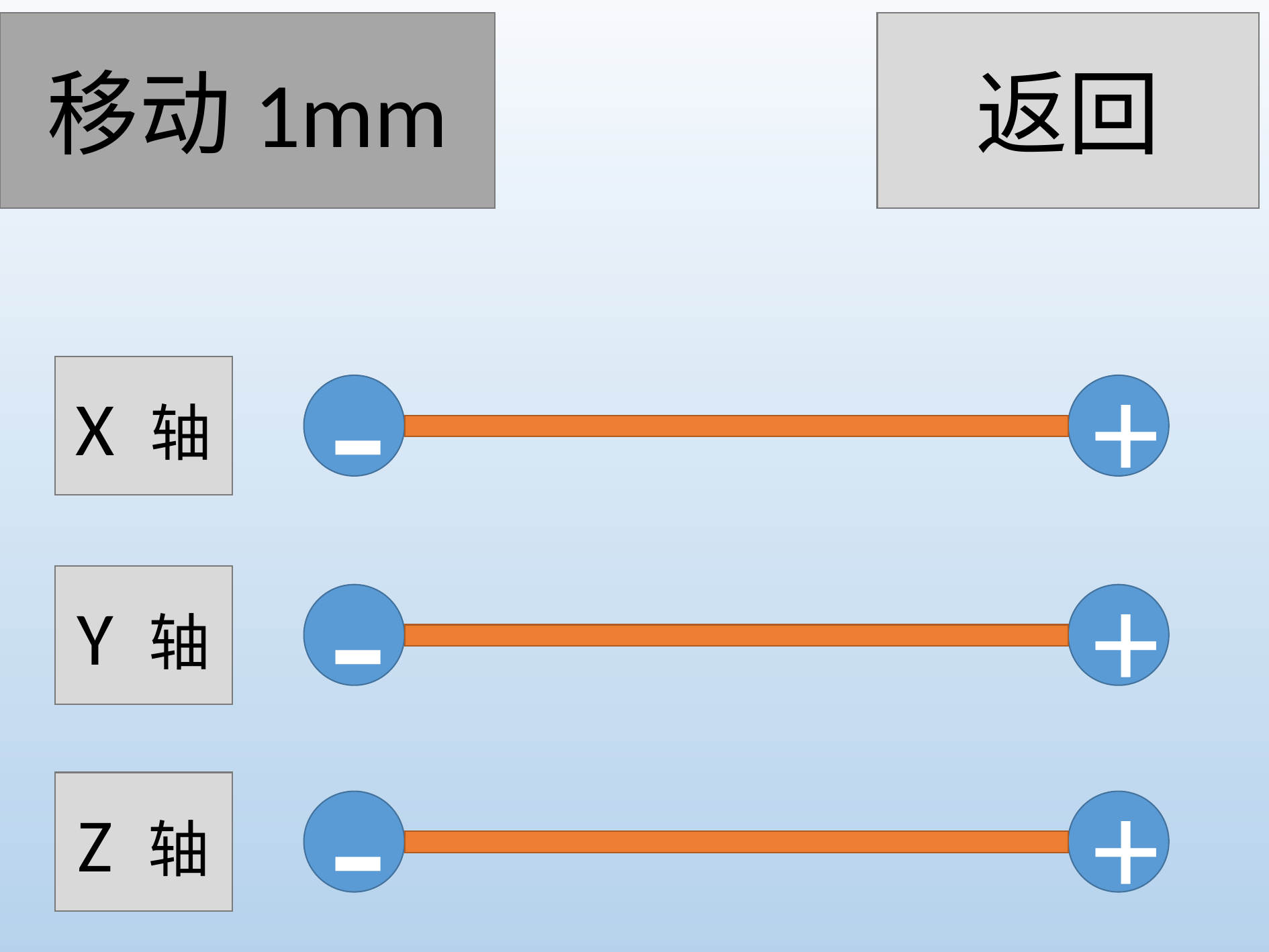

移动1mm
返回
X 轴
-
+

Y 轴
-
+

Z 轴
-
+